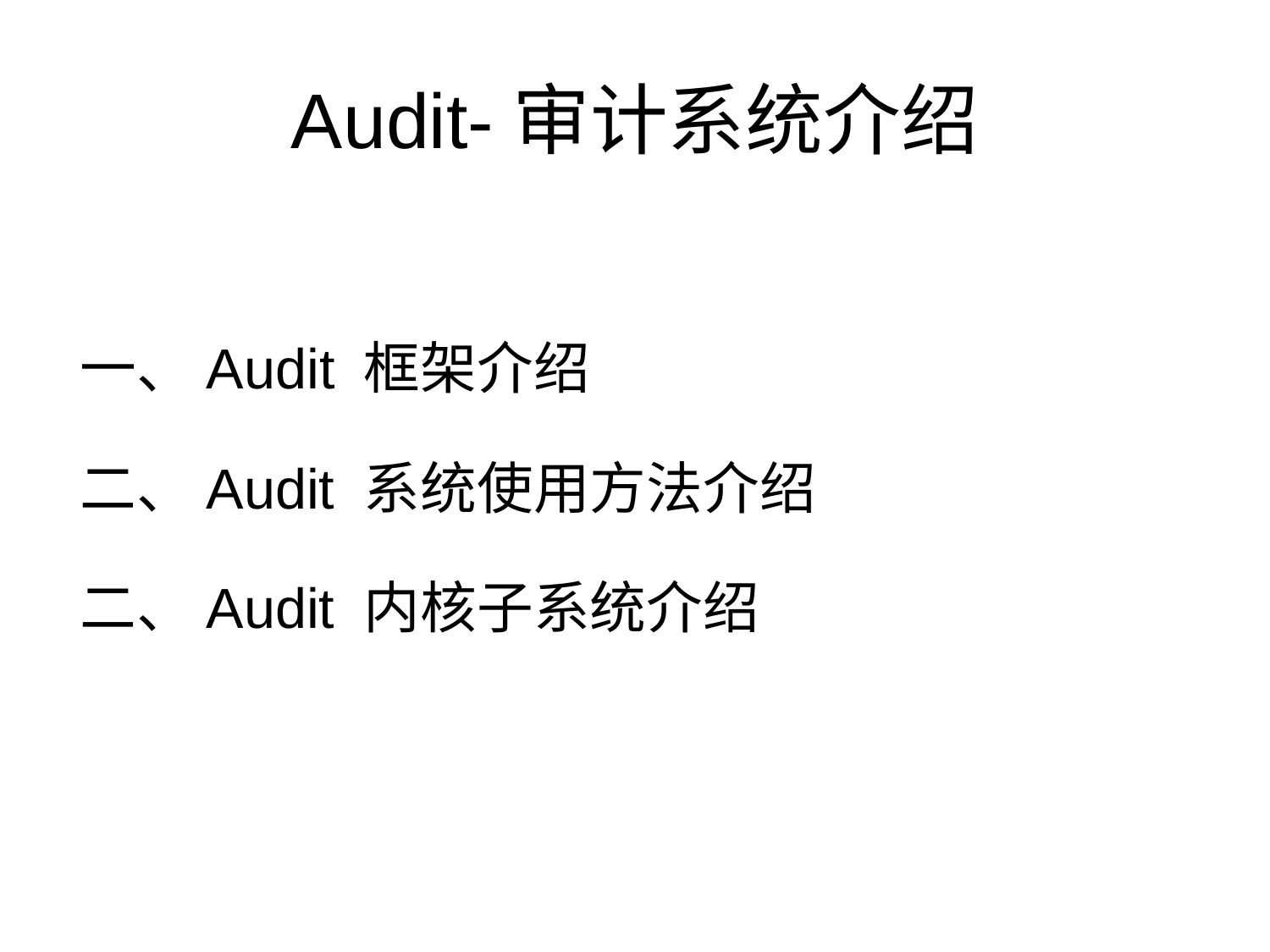

# Audit-审计系统介绍
一、Audit 框架介绍
二、Audit 系统使用方法介绍

二、Audit 内核子系统介绍